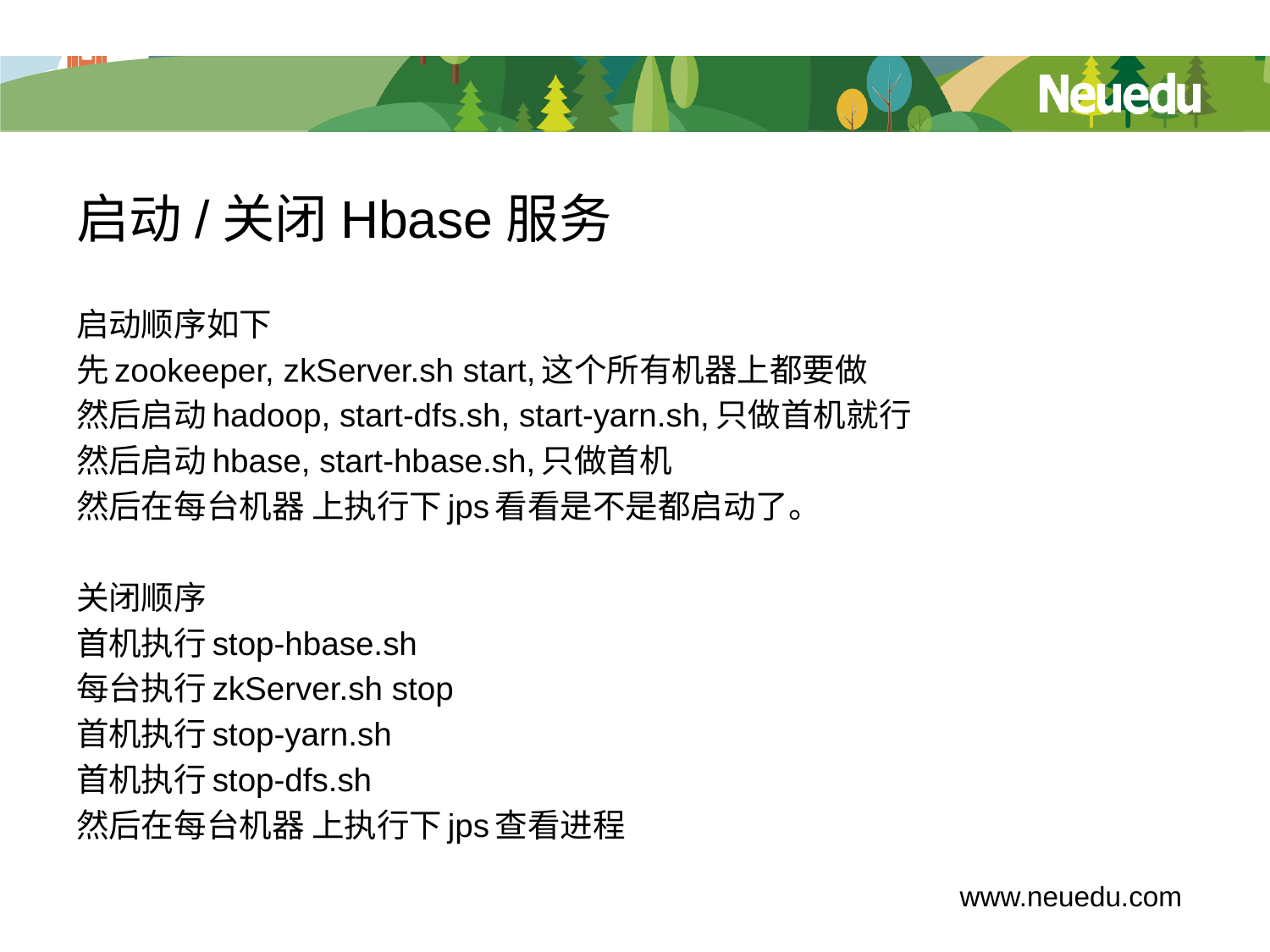

# 启动/关闭Hbase服务
启动顺序如下
先zookeeper, zkServer.sh start,这个所有机器上都要做
然后启动hadoop, start-dfs.sh, start-yarn.sh,只做首机就行
然后启动hbase, start-hbase.sh,只做首机
然后在每台机器 上执行下jps看看是不是都启动了。

关闭顺序
首机执行stop-hbase.sh
每台执行zkServer.sh stop
首机执行stop-yarn.sh
首机执行stop-dfs.sh
然后在每台机器 上执行下jps查看进程